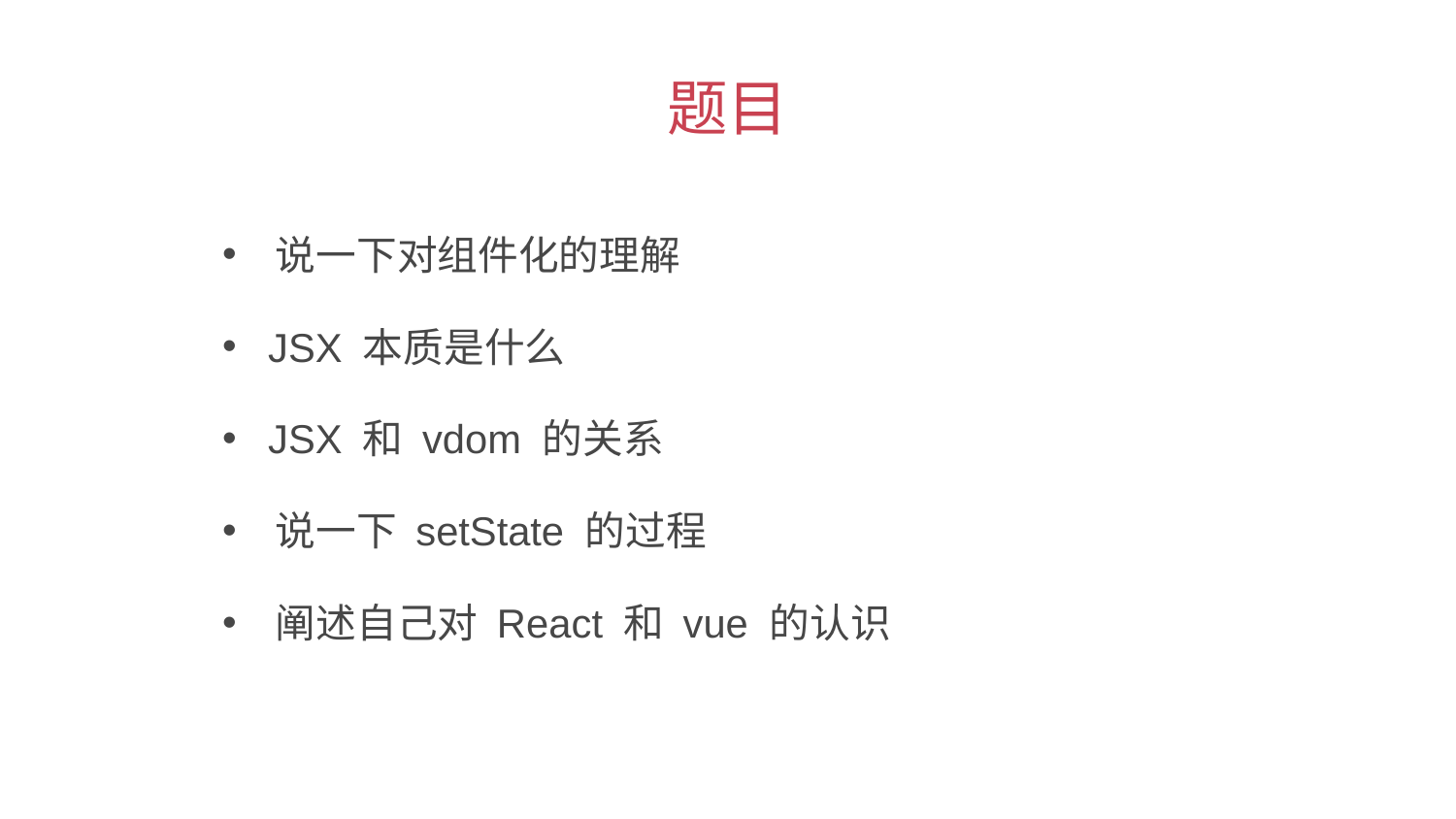

题目
 说一下对组件化的理解
 JSX 本质是什么
 JSX 和 vdom 的关系
 说一下 setState 的过程
 阐述自己对 React 和 vue 的认识